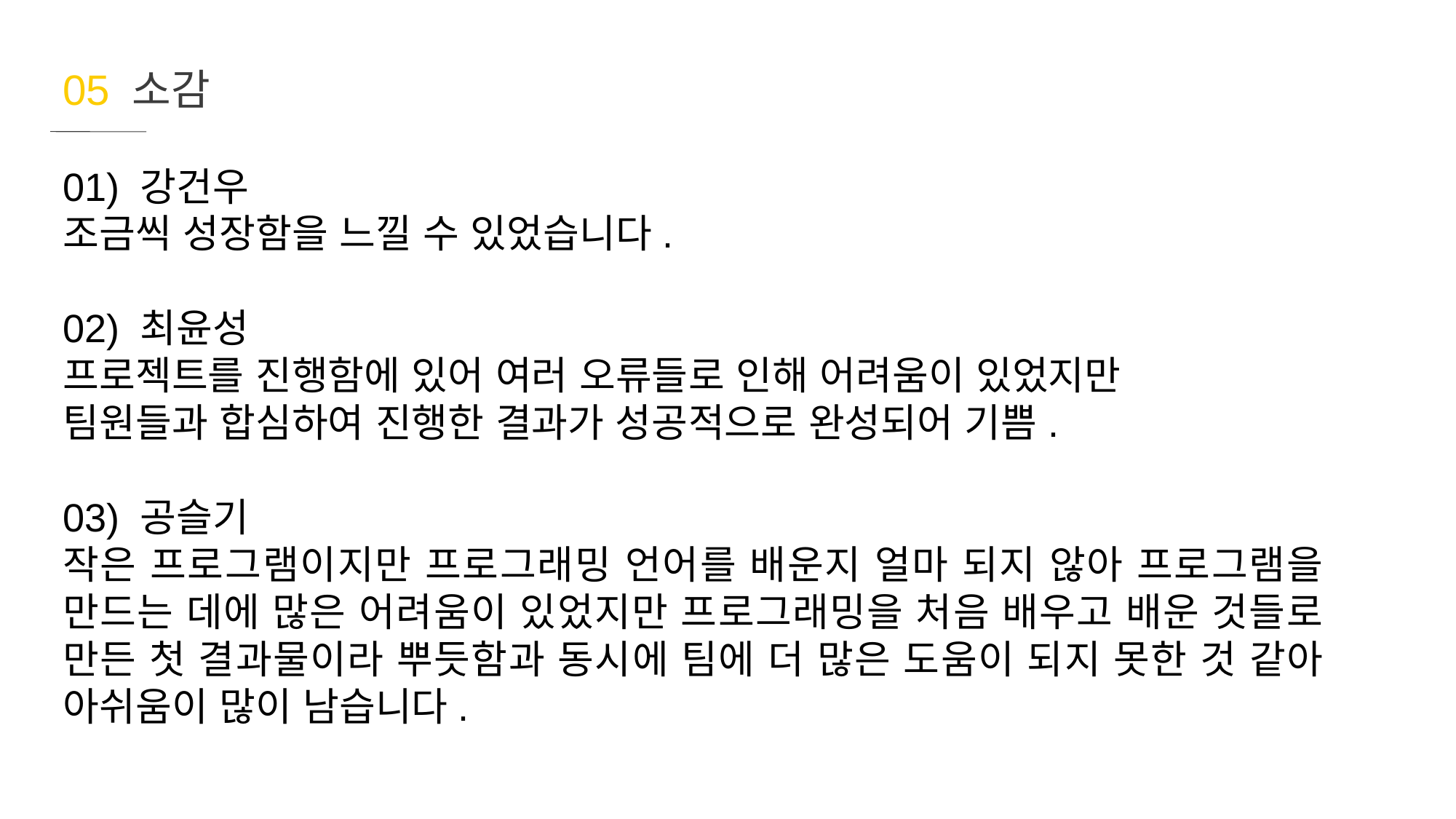

05 소감
01) 강건우
조금씩 성장함을 느낄 수 있었습니다.

02) 최윤성
프로젝트를 진행함에 있어 여러 오류들로 인해 어려움이 있었지만
팀원들과 합심하여 진행한 결과가 성공적으로 완성되어 기쁨.

03) 공슬기
작은 프로그램이지만 프로그래밍 언어를 배운지 얼마 되지 않아 프로그램을 만드는 데에 많은 어려움이 있었지만 프로그래밍을 처음 배우고 배운 것들로 만든 첫 결과물이라 뿌듯함과 동시에 팀에 더 많은 도움이 되지 못한 것 같아 아쉬움이 많이 남습니다.